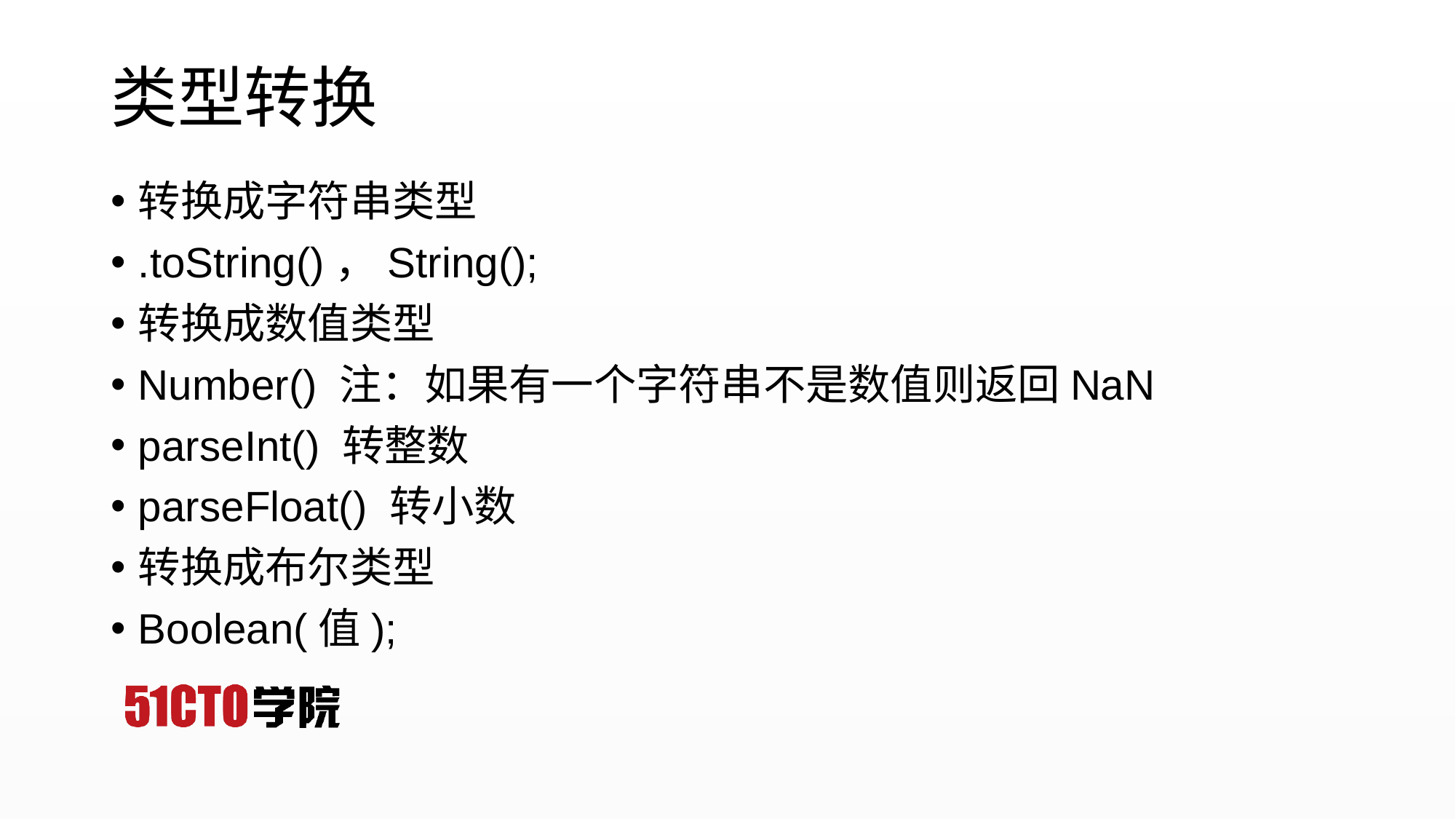

类型转换
转换成字符串类型
.toString()，String();
转换成数值类型
Number() 注：如果有一个字符串不是数值则返回NaN
parseInt() 转整数
parseFloat() 转小数
转换成布尔类型
Boolean(值);